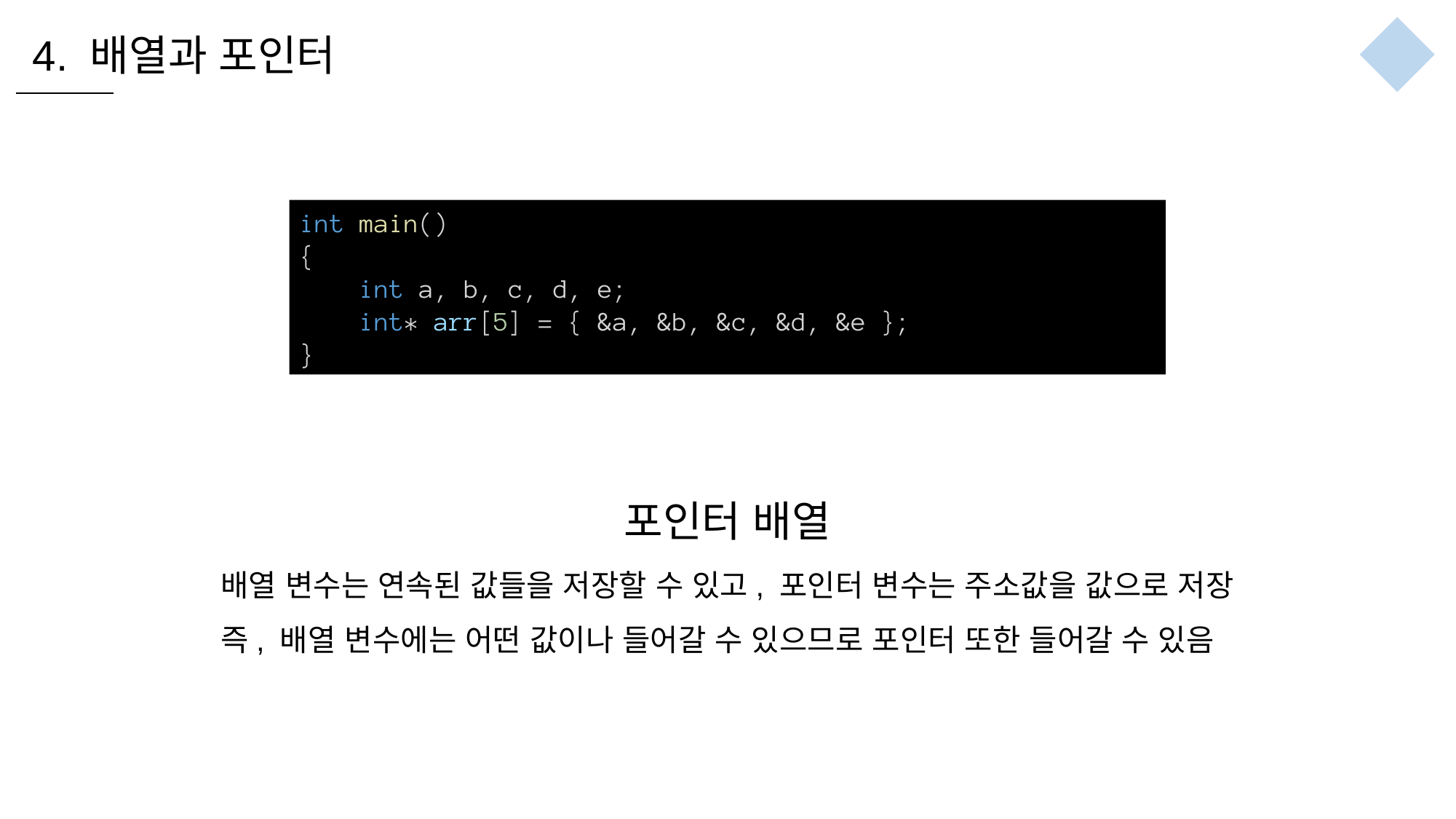

4. 배열과 포인터
int main()
{
    int a, b, c, d, e;
    int* arr[5] = { &a, &b, &c, &d, &e };
}
포인터 배열
배열 변수는 연속된 값들을 저장할 수 있고, 포인터 변수는 주소값을 값으로 저장
즉, 배열 변수에는 어떤 값이나 들어갈 수 있으므로 포인터 또한 들어갈 수 있음